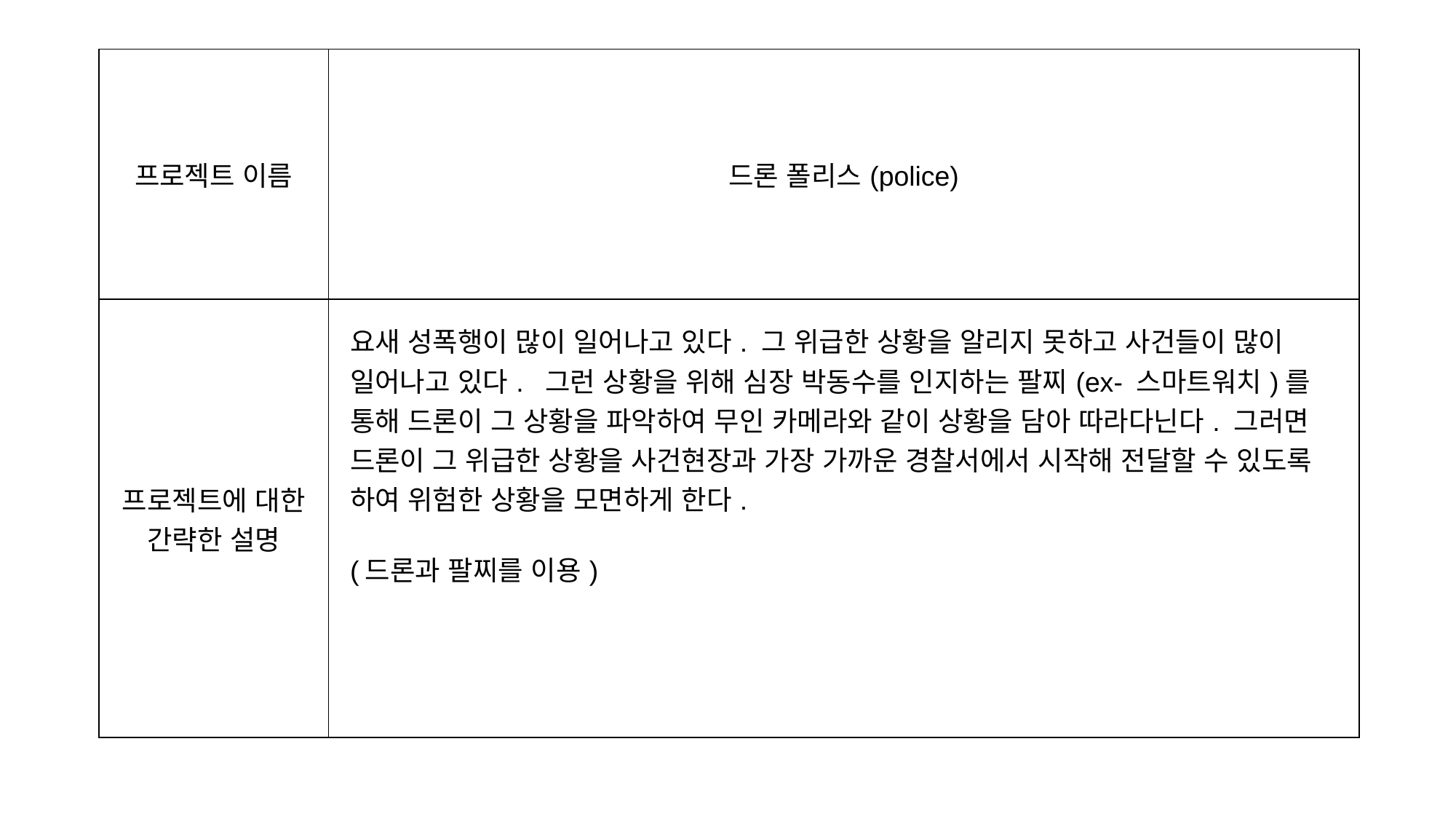

| 프로젝트 이름 | 드론 폴리스(police) |
| --- | --- |
| 프로젝트에 대한 간략한 설명 | 요새 성폭행이 많이 일어나고 있다. 그 위급한 상황을 알리지 못하고 사건들이 많이 일어나고 있다. 그런 상황을 위해 심장 박동수를 인지하는 팔찌(ex- 스마트워치)를 통해 드론이 그 상황을 파악하여 무인 카메라와 같이 상황을 담아 따라다닌다. 그러면 드론이 그 위급한 상황을 사건현장과 가장 가까운 경찰서에서 시작해 전달할 수 있도록 하여 위험한 상황을 모면하게 한다. (드론과 팔찌를 이용) |